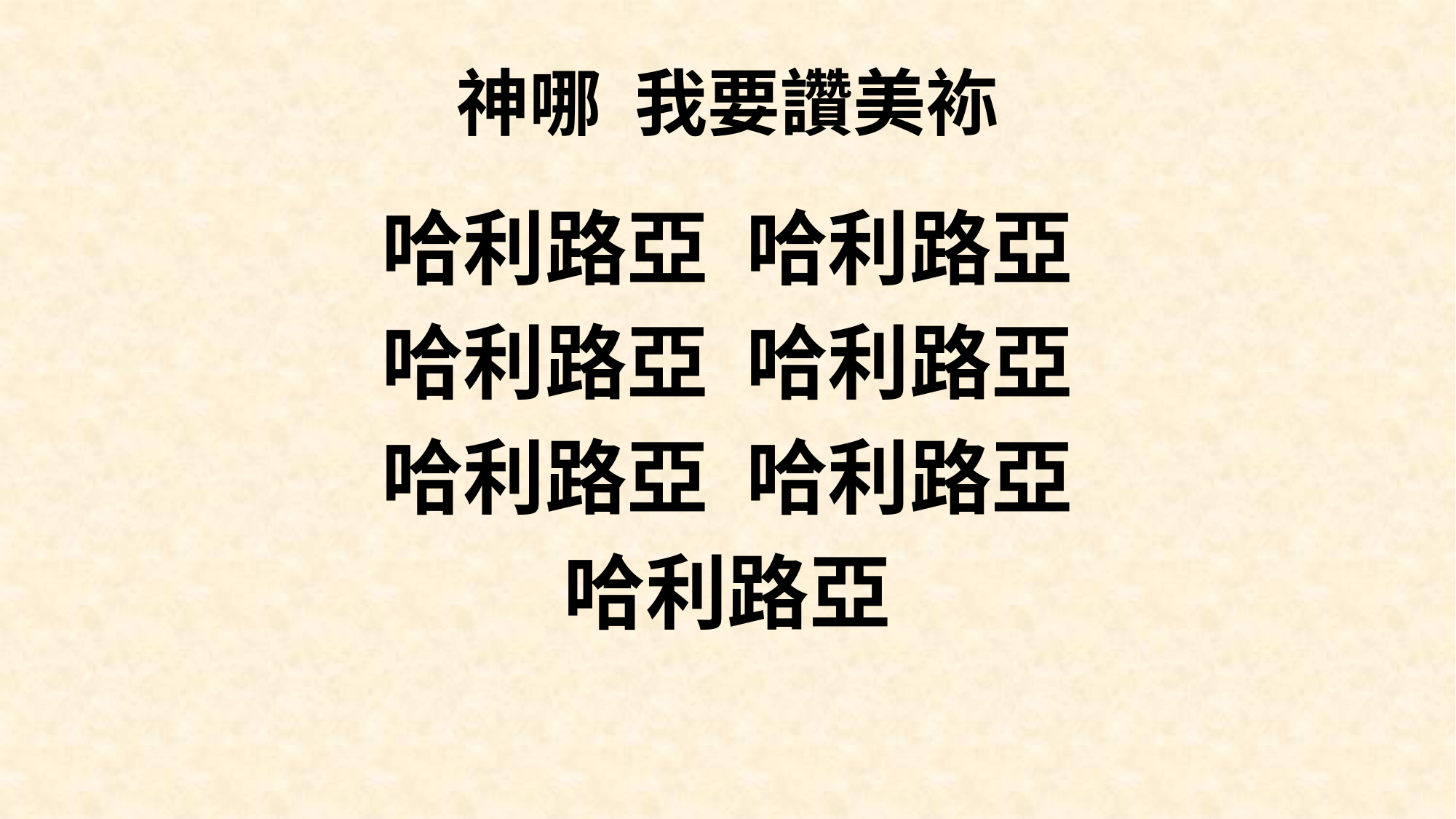

# 神哪  我要讚美袮
哈利路亞  哈利路亞
哈利路亞  哈利路亞
哈利路亞  哈利路亞
哈利路亞